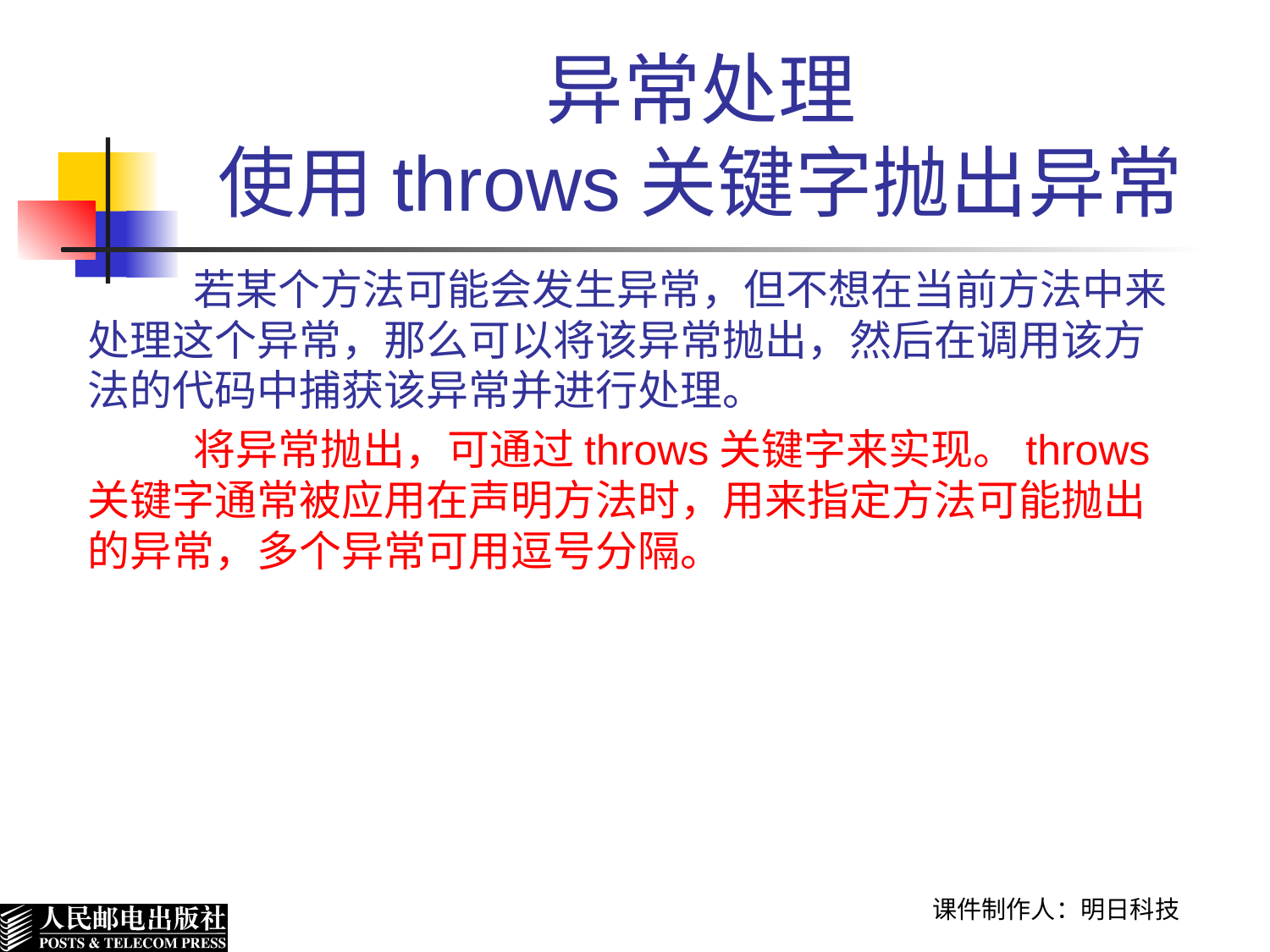

# 异常处理 使用throws关键字抛出异常
若某个方法可能会发生异常，但不想在当前方法中来处理这个异常，那么可以将该异常抛出，然后在调用该方法的代码中捕获该异常并进行处理。
将异常抛出，可通过throws关键字来实现。throws关键字通常被应用在声明方法时，用来指定方法可能抛出的异常，多个异常可用逗号分隔。

课件制作人：明日科技